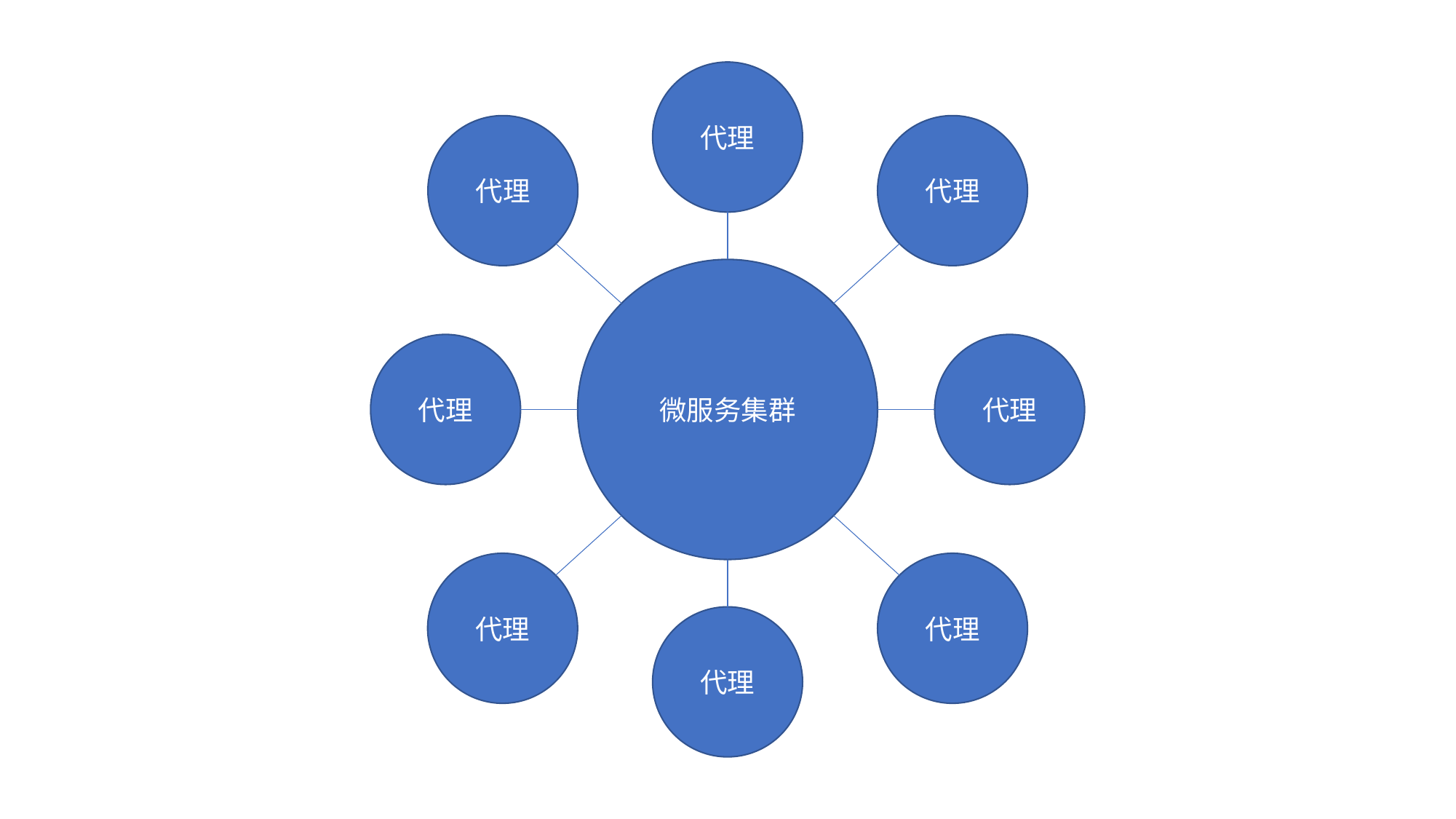

代理
代理
代理
微服务集群
代理
代理
代理
代理
代理